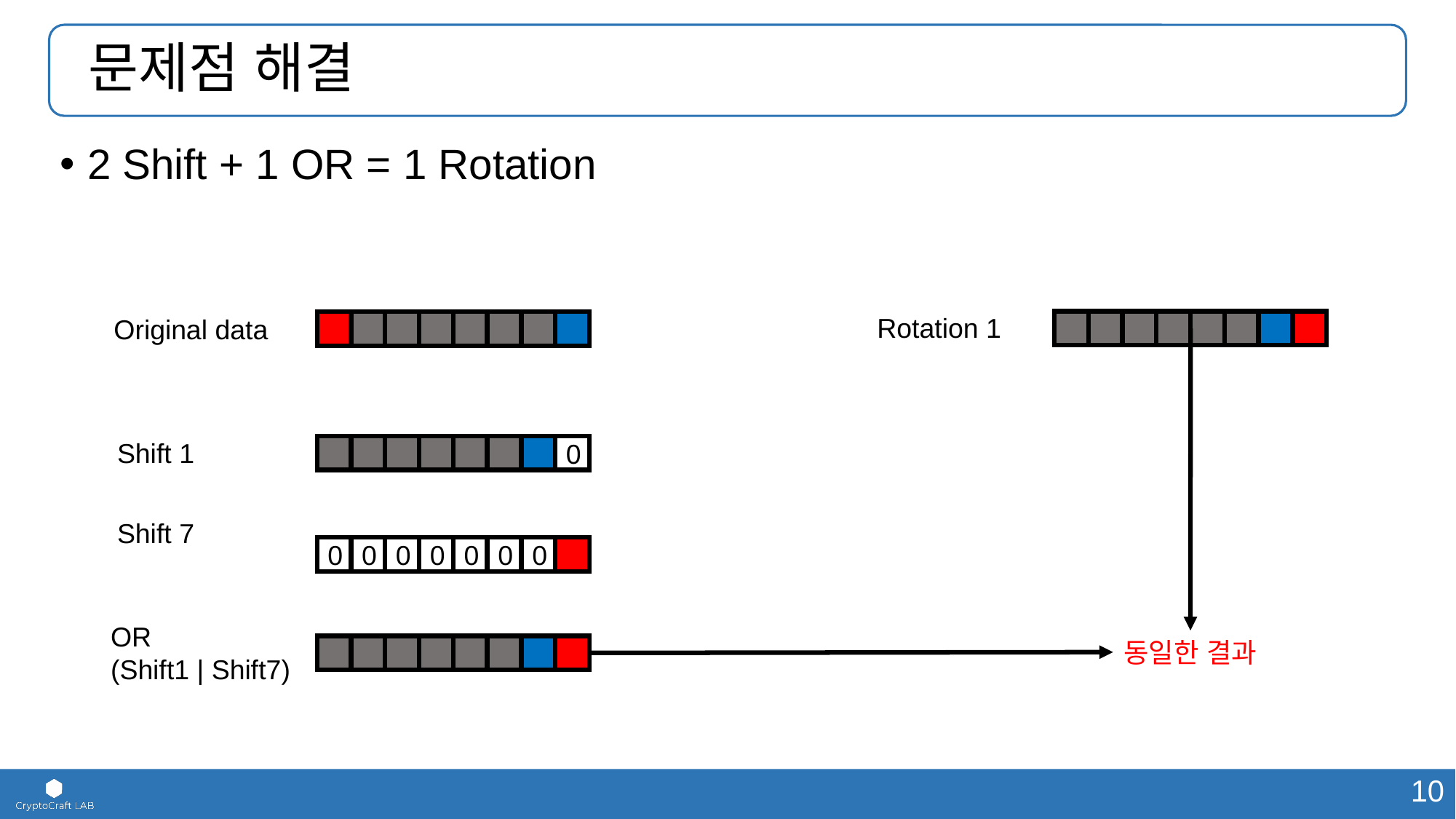

# 문제점 해결
2 Shift + 1 OR = 1 Rotation
Rotation 1
Original data

Shift 1

0
Shift 7
0
0
0
0
0
0
0

OR
(Shift1 | Shift7)
동일한 결과